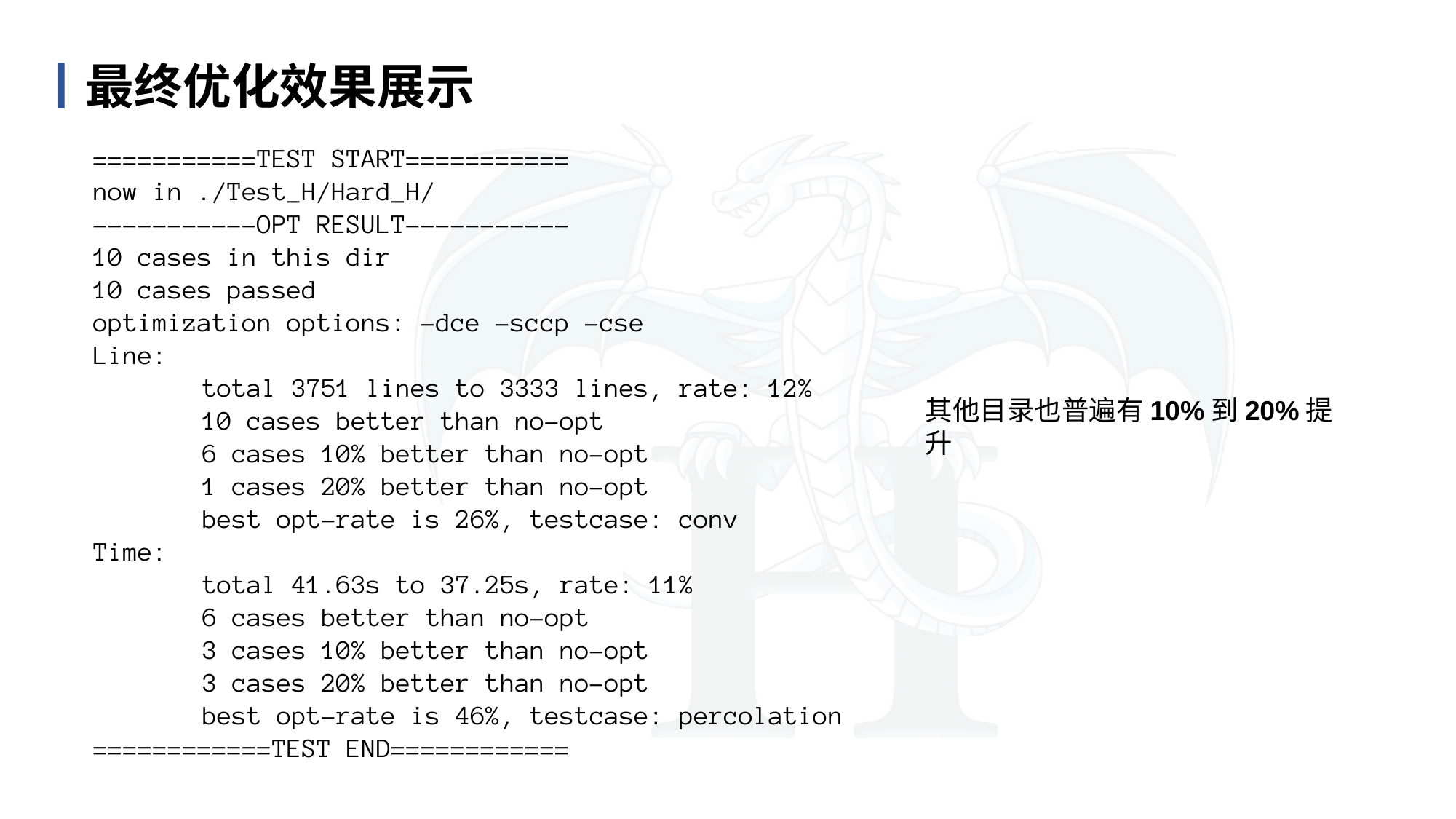

丨最终优化效果展示
目 录
content
===========TEST START===========
now in ./Test_H/Hard_H/
-----------OPT RESULT-----------
10 cases in this dir
10 cases passed
optimization options: -dce -sccp -cse
Line:
	total 3751 lines to 3333 lines, rate: 12%
	10 cases better than no-opt
	6 cases 10% better than no-opt
	1 cases 20% better than no-opt
	best opt-rate is 26%, testcase: conv
Time:
	total 41.63s to 37.25s, rate: 11%
	6 cases better than no-opt
	3 cases 10% better than no-opt
	3 cases 20% better than no-opt
	best opt-rate is 46%, testcase: percolation
============TEST END============
其他目录也普遍有10%到20%提升